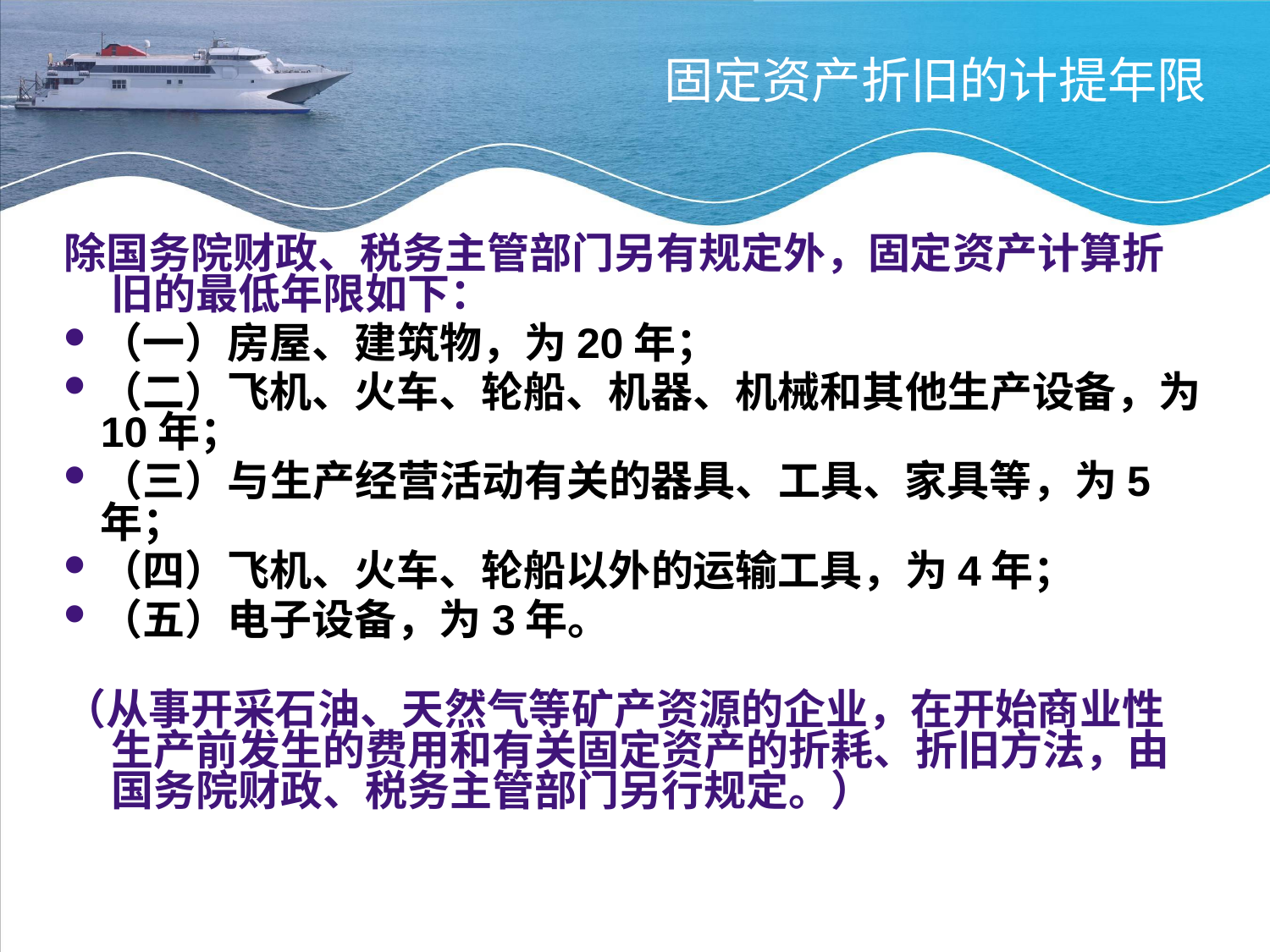

# 固定资产折旧的计提年限
除国务院财政、税务主管部门另有规定外，固定资产计算折旧的最低年限如下：
（一）房屋、建筑物，为20年；
（二）飞机、火车、轮船、机器、机械和其他生产设备，为10年；
（三）与生产经营活动有关的器具、工具、家具等，为5年；
（四）飞机、火车、轮船以外的运输工具，为4年；
（五）电子设备，为3年。
（从事开采石油、天然气等矿产资源的企业，在开始商业性生产前发生的费用和有关固定资产的折耗、折旧方法，由国务院财政、税务主管部门另行规定。）